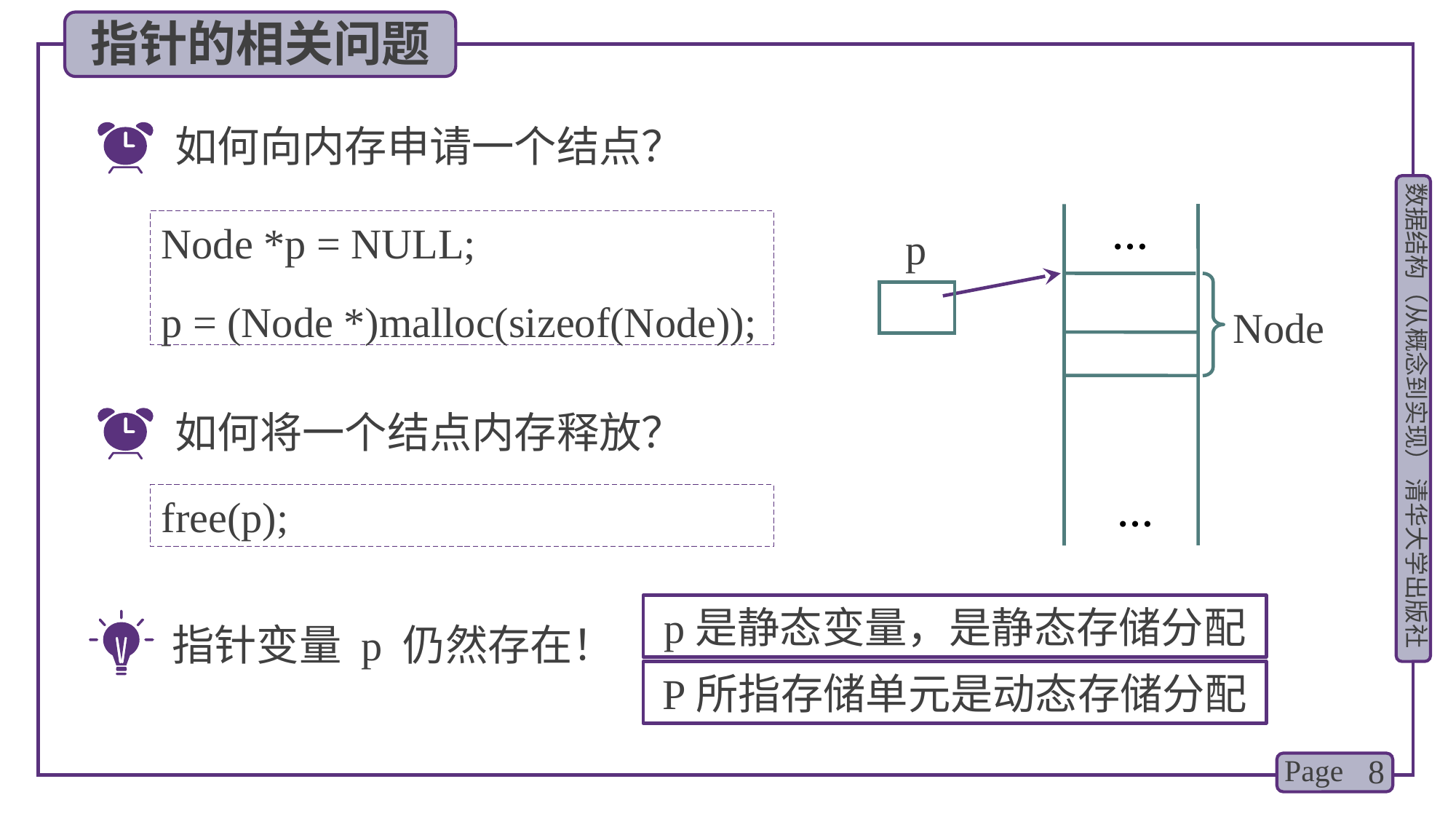

指针的相关问题

如何向内存申请一个结点？

…

…
Node *p = NULL;

 p

Node
p = (Node *)malloc(sizeof(Node));
如何将一个结点内存释放？

free(p);
p是静态变量，是静态存储分配

指针变量 p 仍然存在！
P所指存储单元是动态存储分配